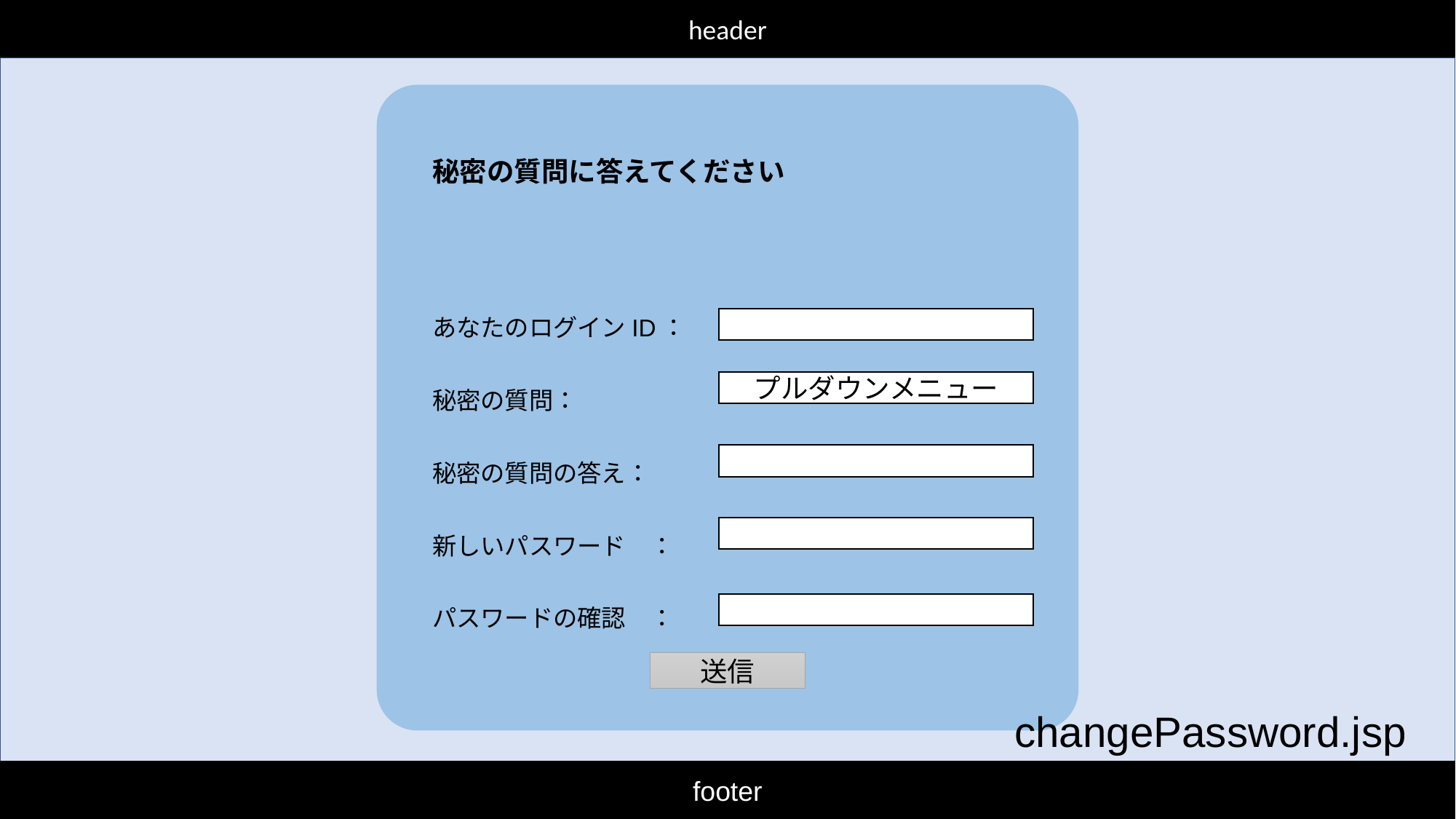

header

秘密の質問に答えてください

あなたのログインID：
秘密の質問：
秘密の質問の答え：
新しいパスワード　：
パスワードの確認　：

プルダウンメニュー

送信
changePassword.jsp
footer